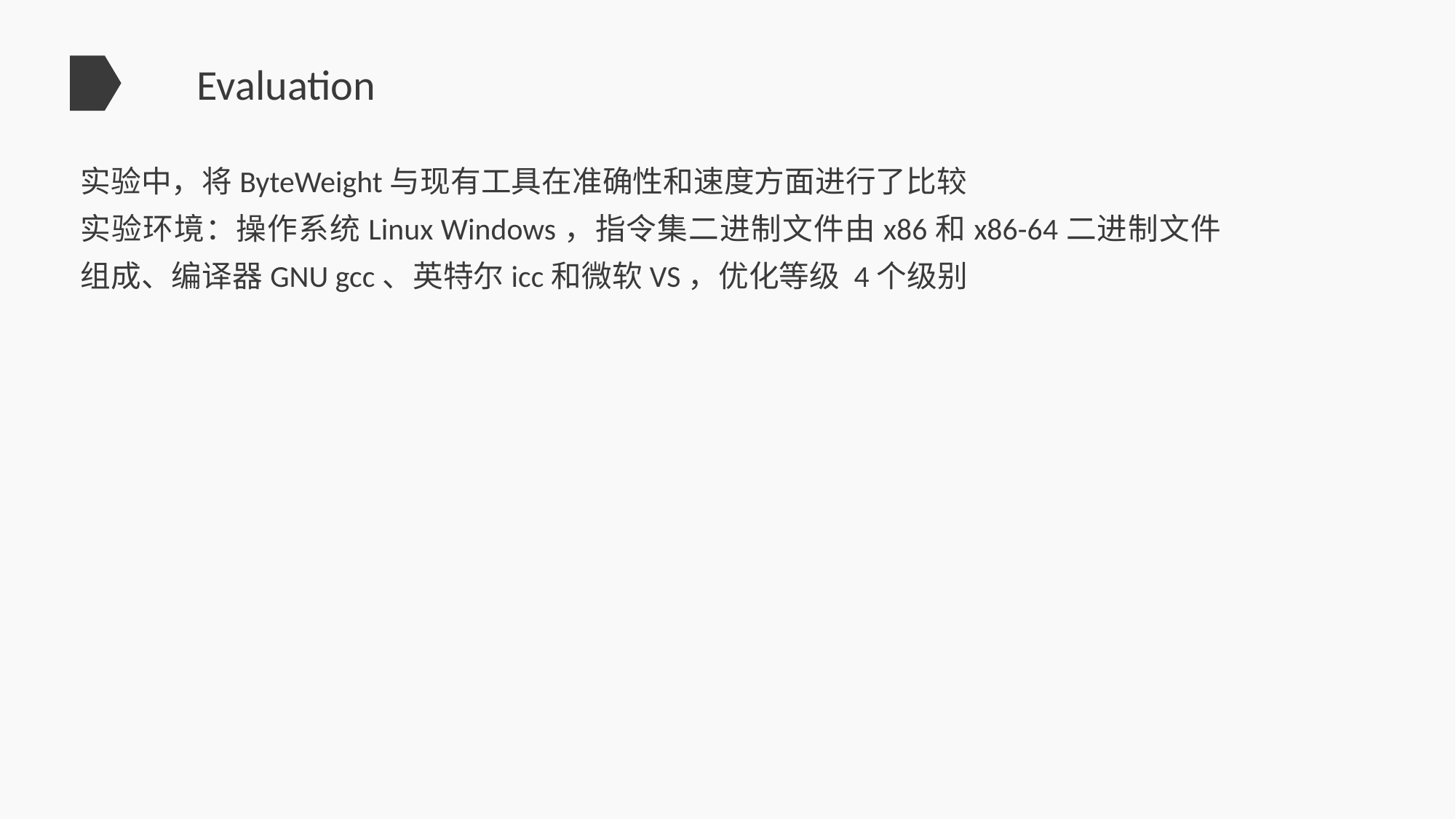

Evaluation

实验中，将ByteWeight与现有工具在准确性和速度方面进行了比较
实验环境：操作系统Linux Windows，指令集二进制文件由x86和x86-64二进制文件组成、编译器GNU gcc、英特尔icc和微软VS，优化等级 4个级别